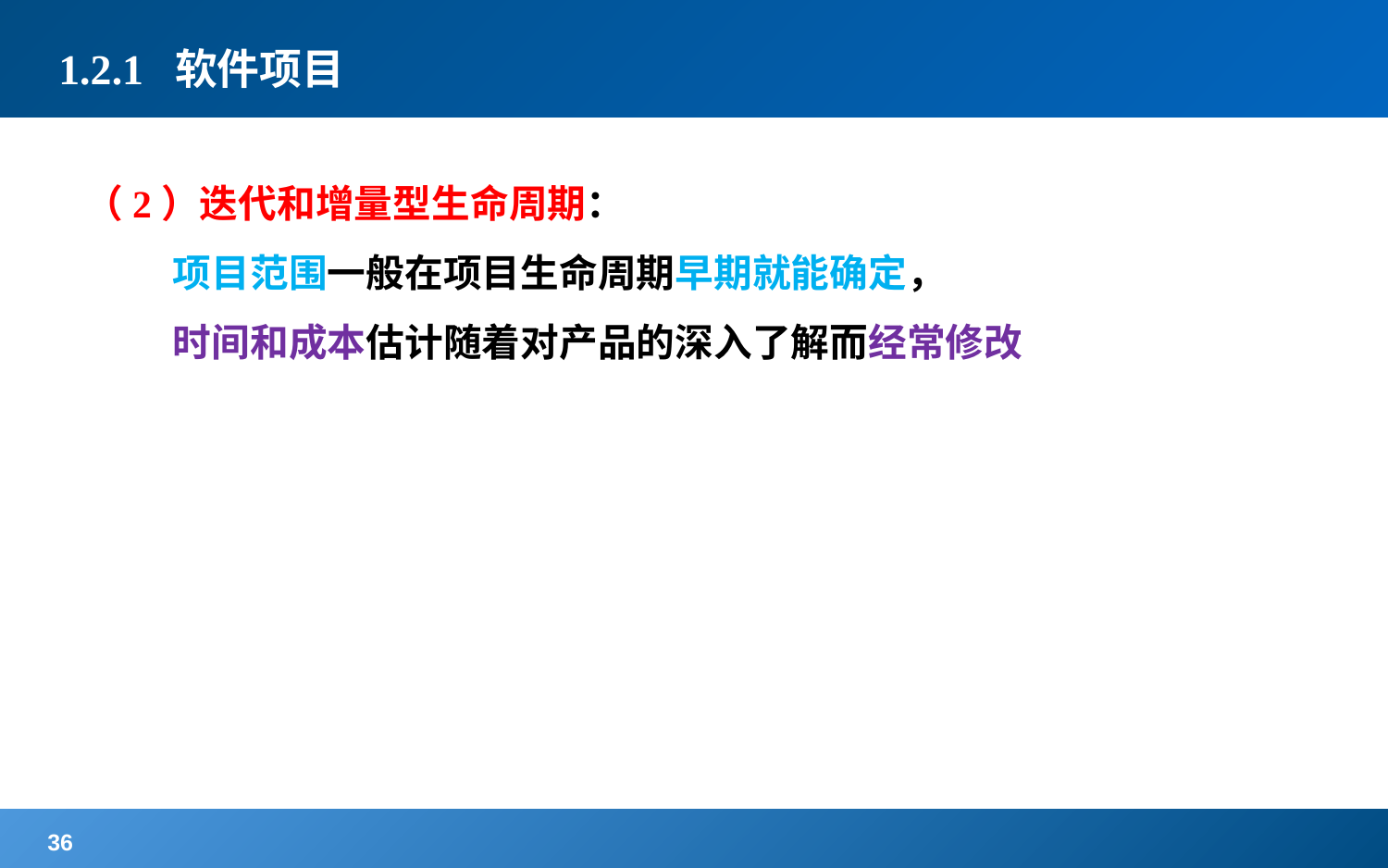

# 1.2.1  软件项目
（2）迭代和增量型生命周期：
         项目范围一般在项目生命周期早期就能确定，
         时间和成本估计随着对产品的深入了解而经常修改